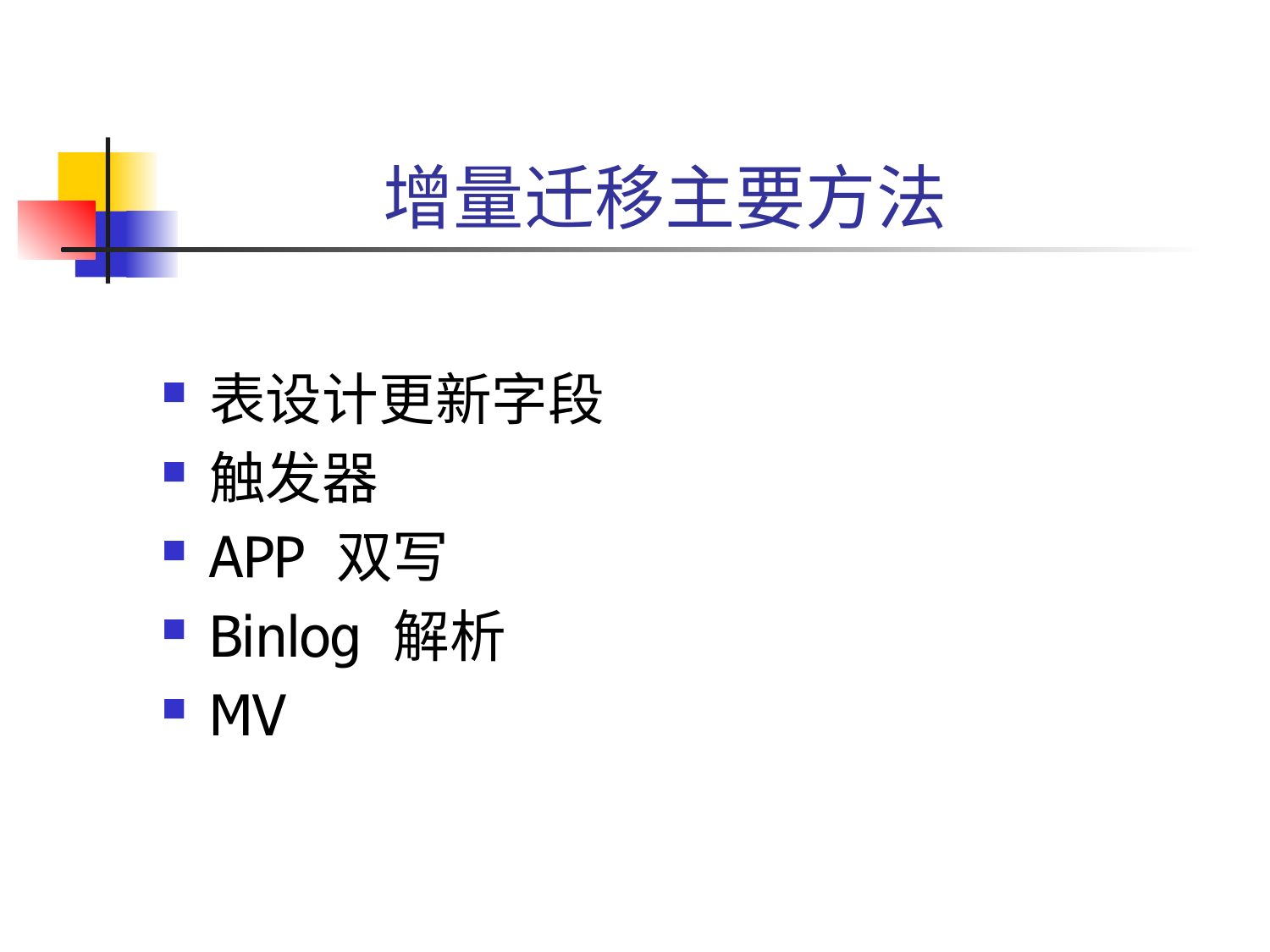

# 增量迁移主要方法
表设计更新字段
触发器
APP 双写
Binlog 解析
MV